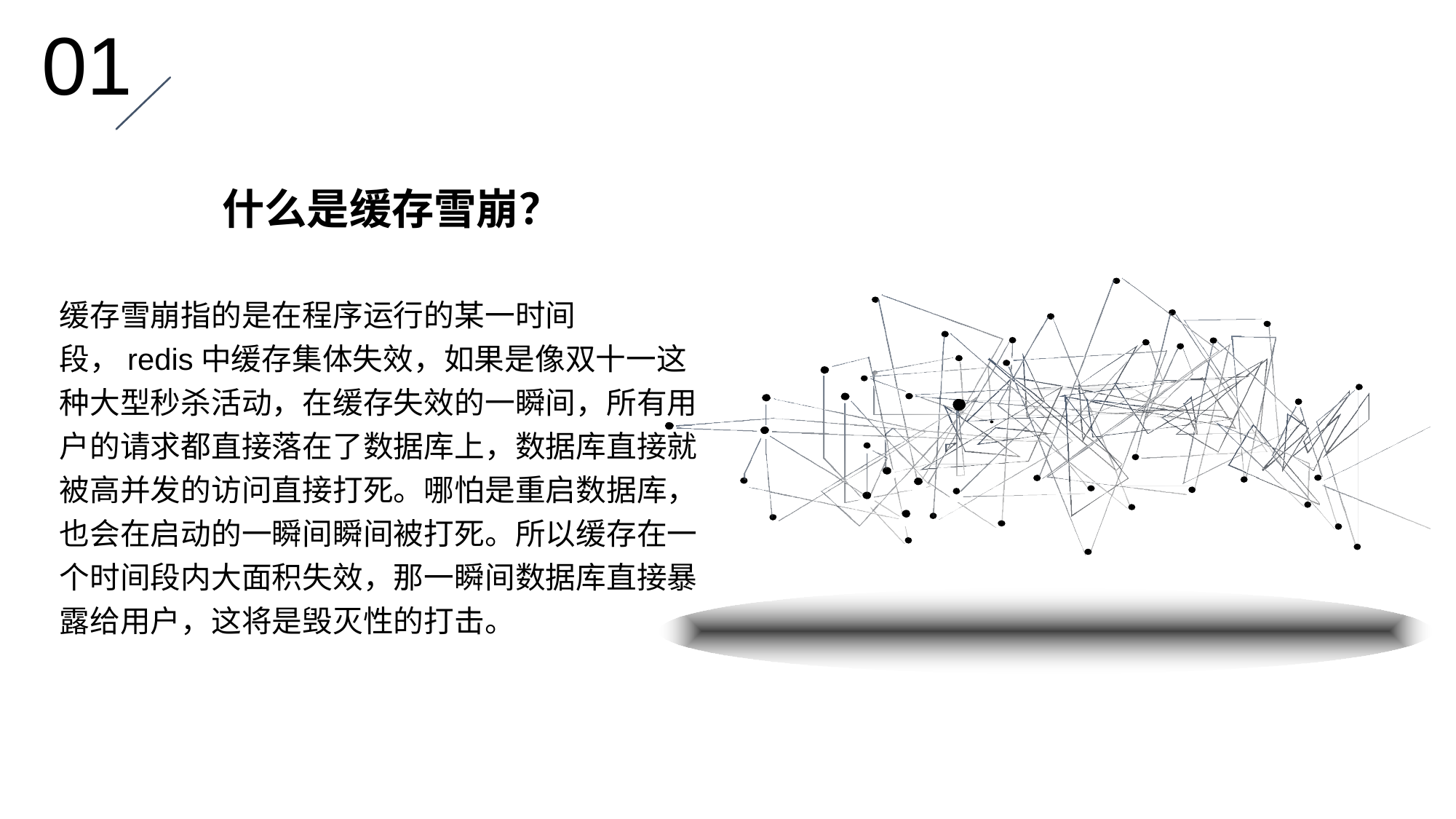

01
什么是缓存雪崩？
缓存雪崩指的是在程序运行的某一时间段，redis中缓存集体失效，如果是像双十一这种大型秒杀活动，在缓存失效的一瞬间，所有用户的请求都直接落在了数据库上，数据库直接就被高并发的访问直接打死。哪怕是重启数据库，也会在启动的一瞬间瞬间被打死。所以缓存在一个时间段内大面积失效，那一瞬间数据库直接暴露给用户，这将是毁灭性的打击。

COMPANY